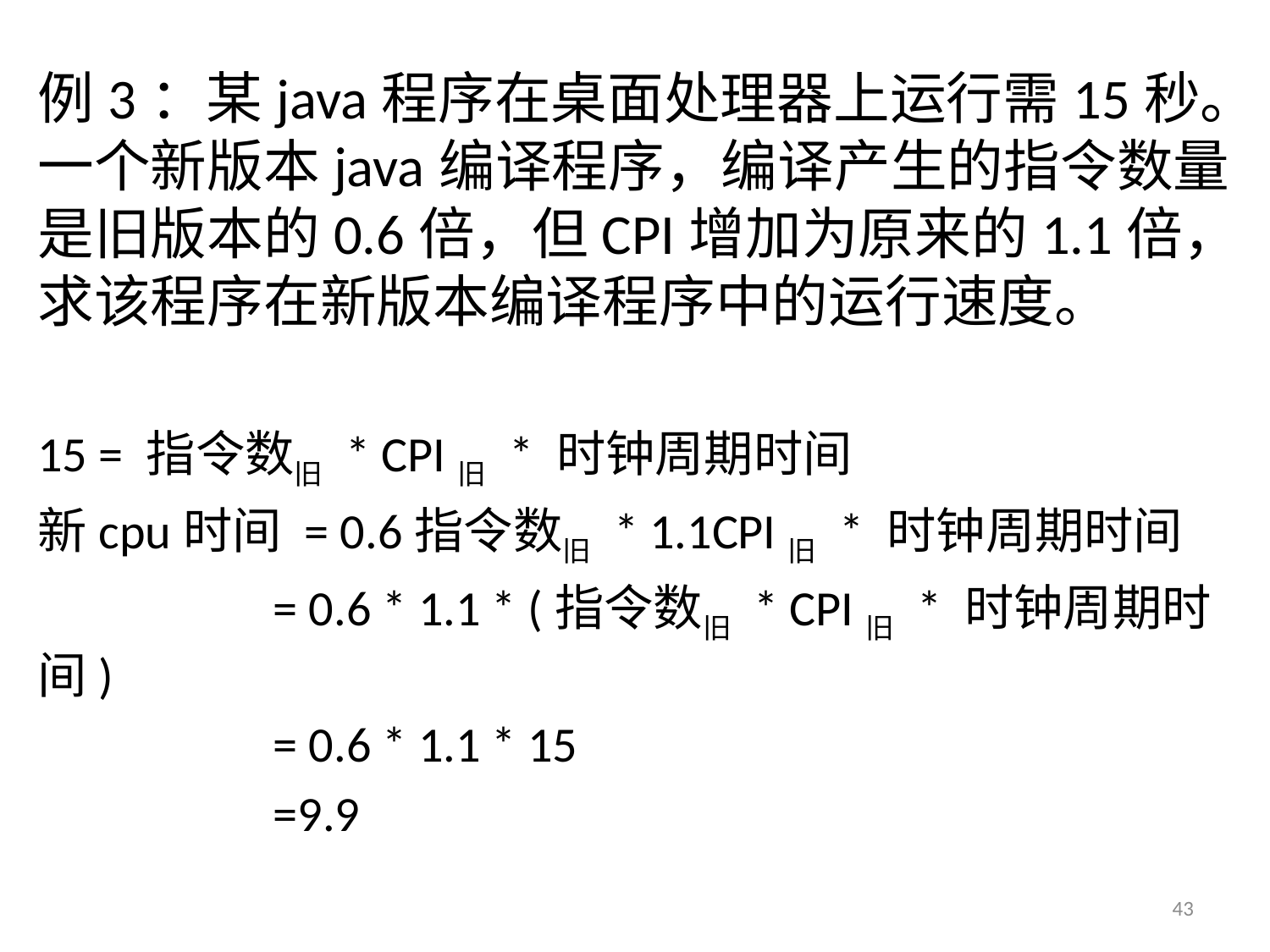

例3：某java程序在桌面处理器上运行需15秒。一个新版本java编译程序，编译产生的指令数量是旧版本的0.6倍，但CPI增加为原来的1.1倍，求该程序在新版本编译程序中的运行速度。

15 = 指令数旧 * CPI旧 * 时钟周期时间
新cpu时间 = 0.6指令数旧 * 1.1CPI旧 * 时钟周期时间
                     = 0.6 * 1.1 * (指令数旧 * CPI旧 * 时钟周期时间)
                     = 0.6 * 1.1 * 15
                     =9.9
43